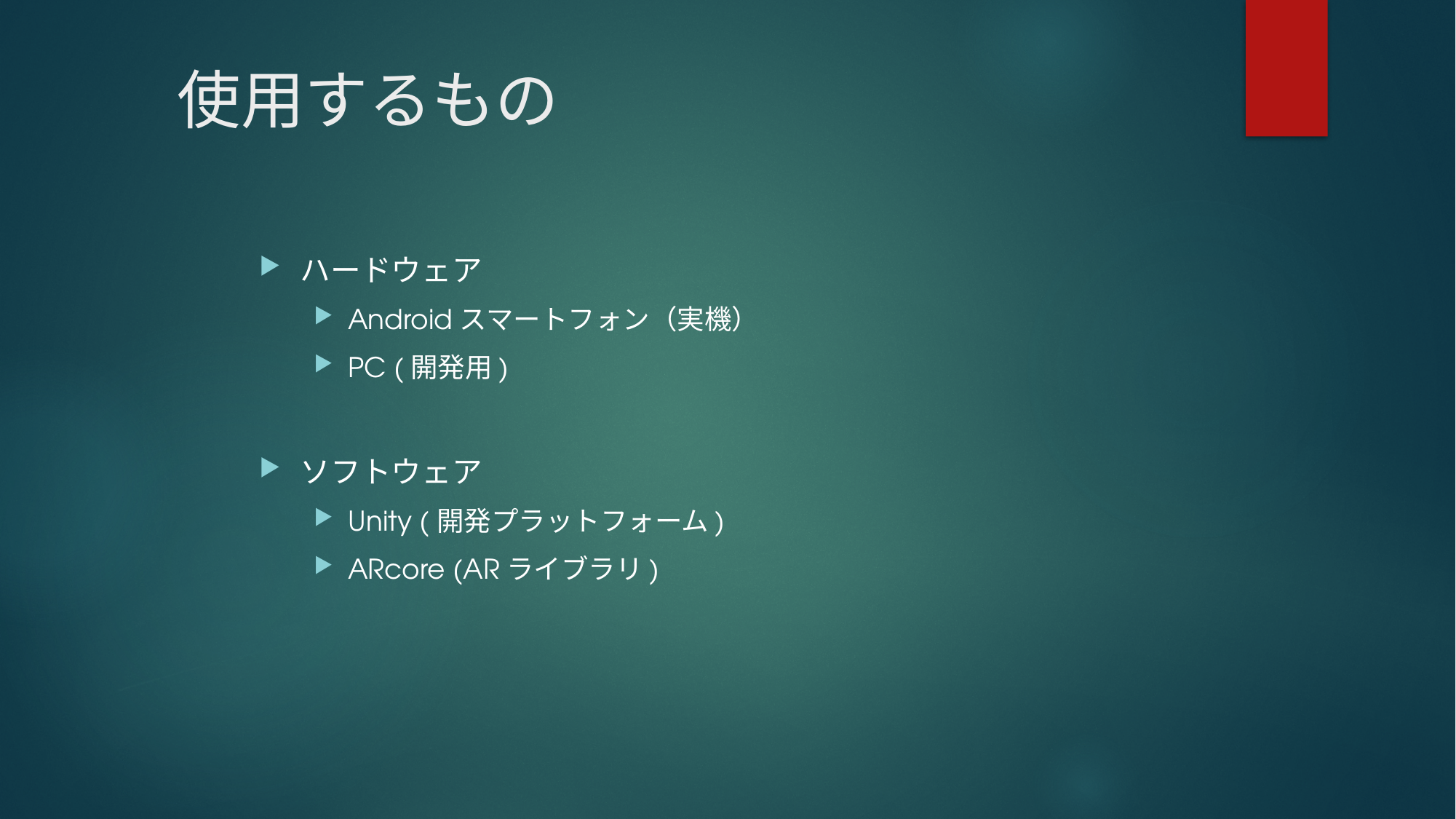

# 使用するもの
ハードウェア
Androidスマートフォン（実機）
PC (開発用)

ソフトウェア
Unity (開発プラットフォーム)
ARcore (ARライブラリ)